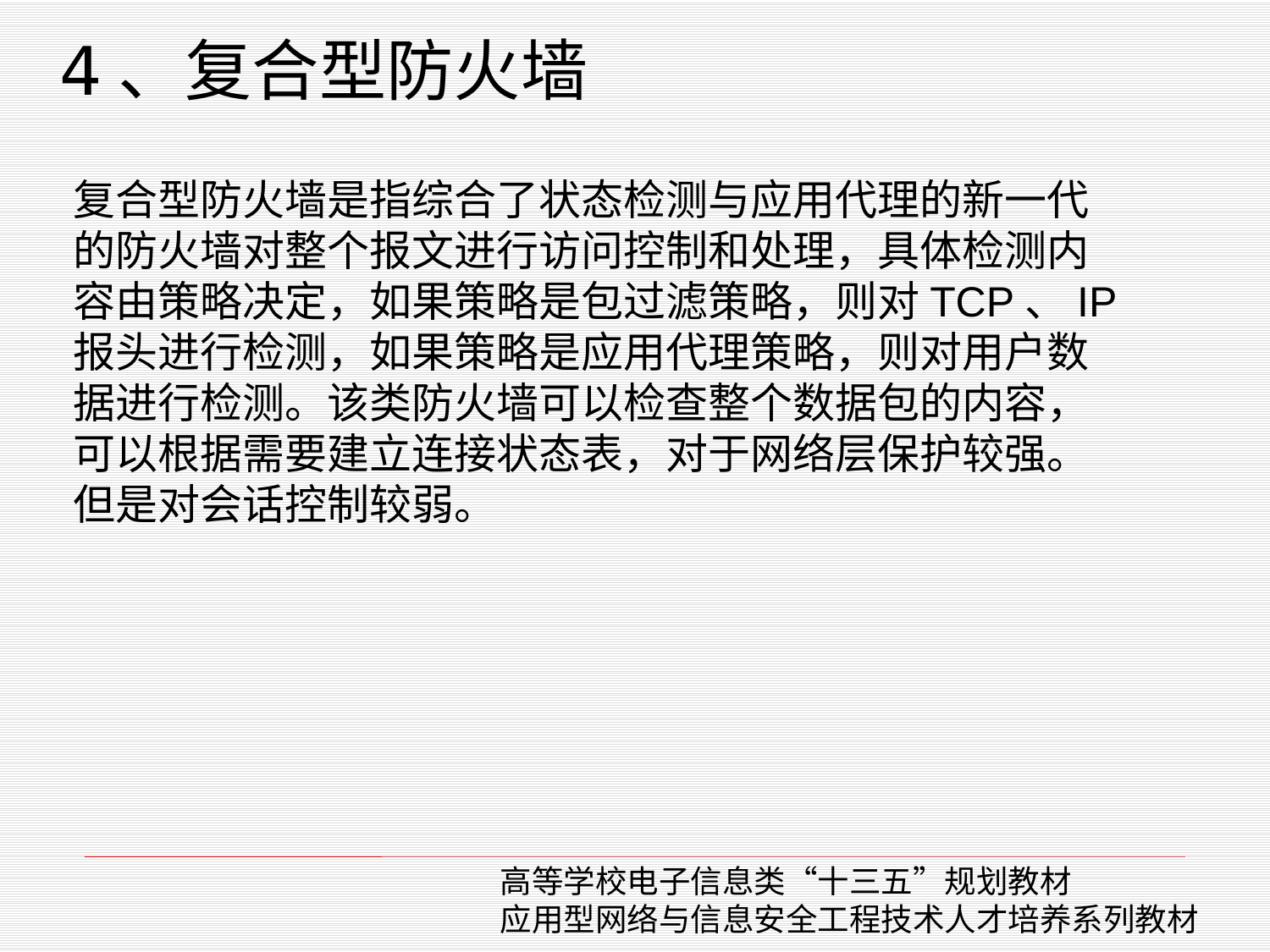

# 4、复合型防火墙
复合型防火墙是指综合了状态检测与应用代理的新一代的防火墙对整个报文进行访问控制和处理，具体检测内容由策略决定，如果策略是包过滤策略，则对TCP、IP报头进行检测，如果策略是应用代理策略，则对用户数据进行检测。该类防火墙可以检查整个数据包的内容，可以根据需要建立连接状态表，对于网络层保护较强。但是对会话控制较弱。
高等学校电子信息类“十三五”规划教材
应用型网络与信息安全工程技术人才培养系列教材